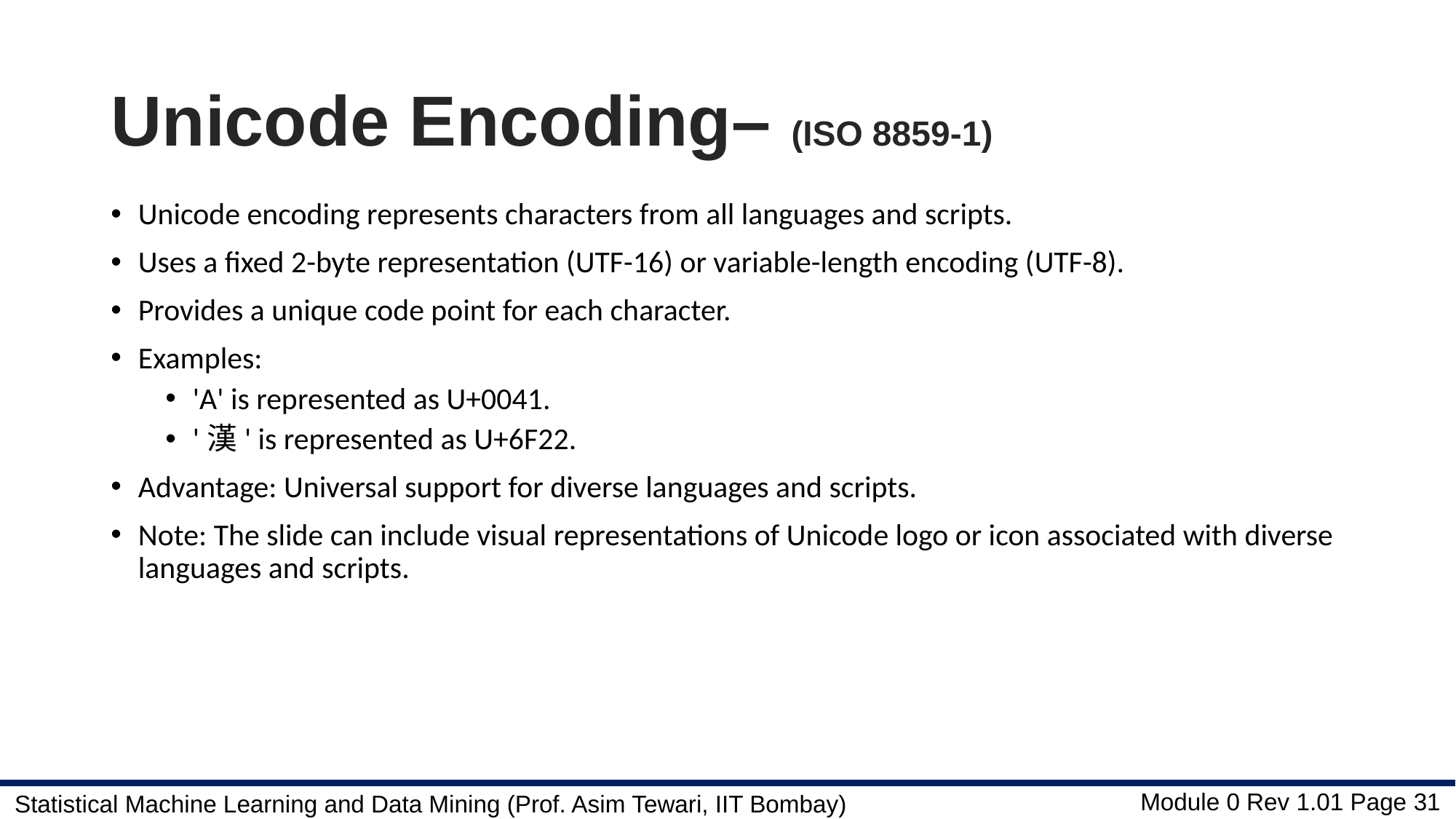

# Unicode Encoding– (ISO 8859-1)
Unicode encoding represents characters from all languages and scripts.
Uses a fixed 2-byte representation (UTF-16) or variable-length encoding (UTF-8).
Provides a unique code point for each character.
Examples:
'A' is represented as U+0041.
'漢' is represented as U+6F22.
Advantage: Universal support for diverse languages and scripts.
Note: The slide can include visual representations of Unicode logo or icon associated with diverse languages and scripts.